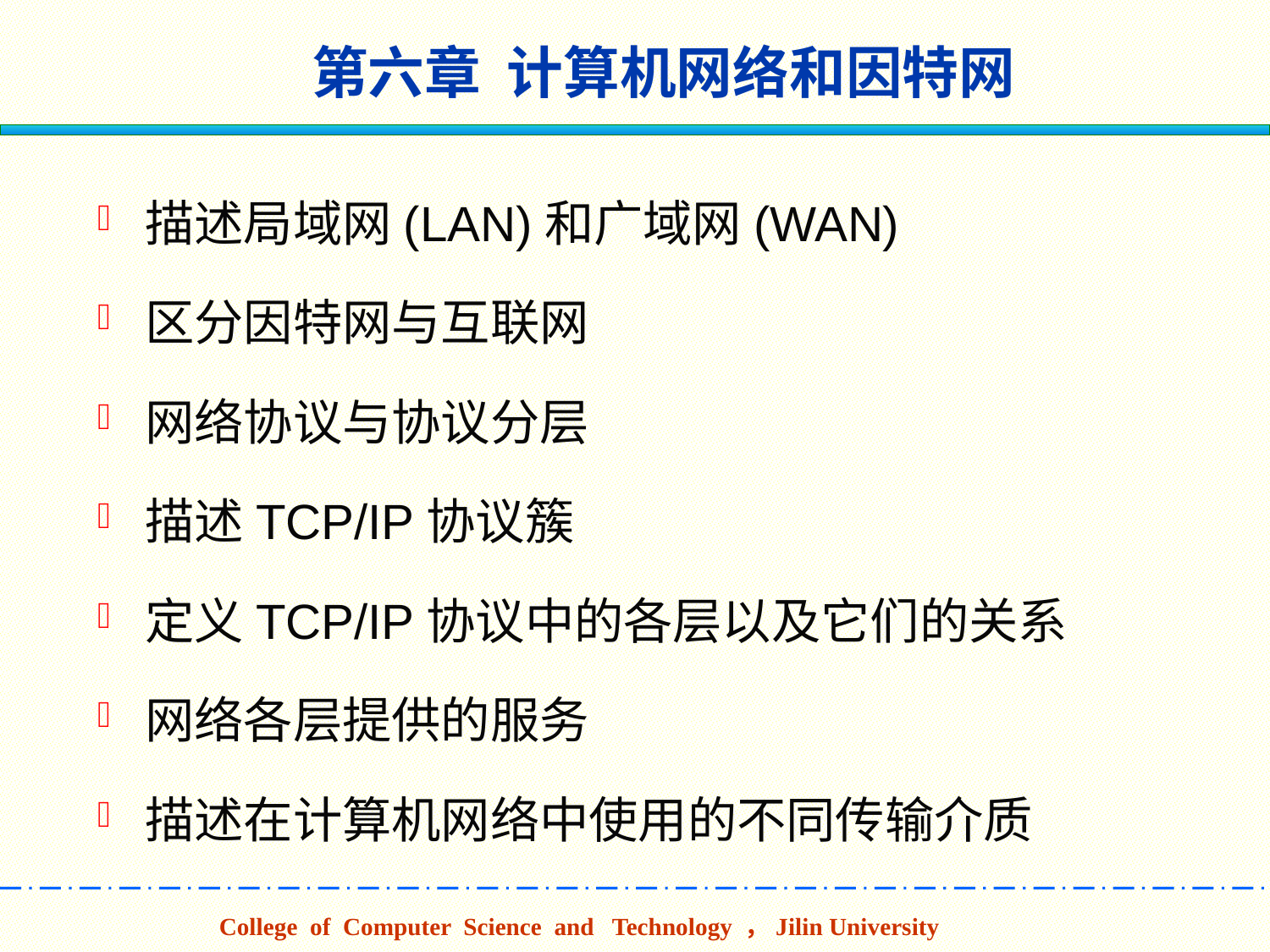

# 第六章  计算机网络和因特网
描述局域网(LAN)和广域网(WAN)
区分因特网与互联网
网络协议与协议分层
描述TCP/IP协议簇
定义TCP/IP协议中的各层以及它们的关系
网络各层提供的服务
描述在计算机网络中使用的不同传输介质